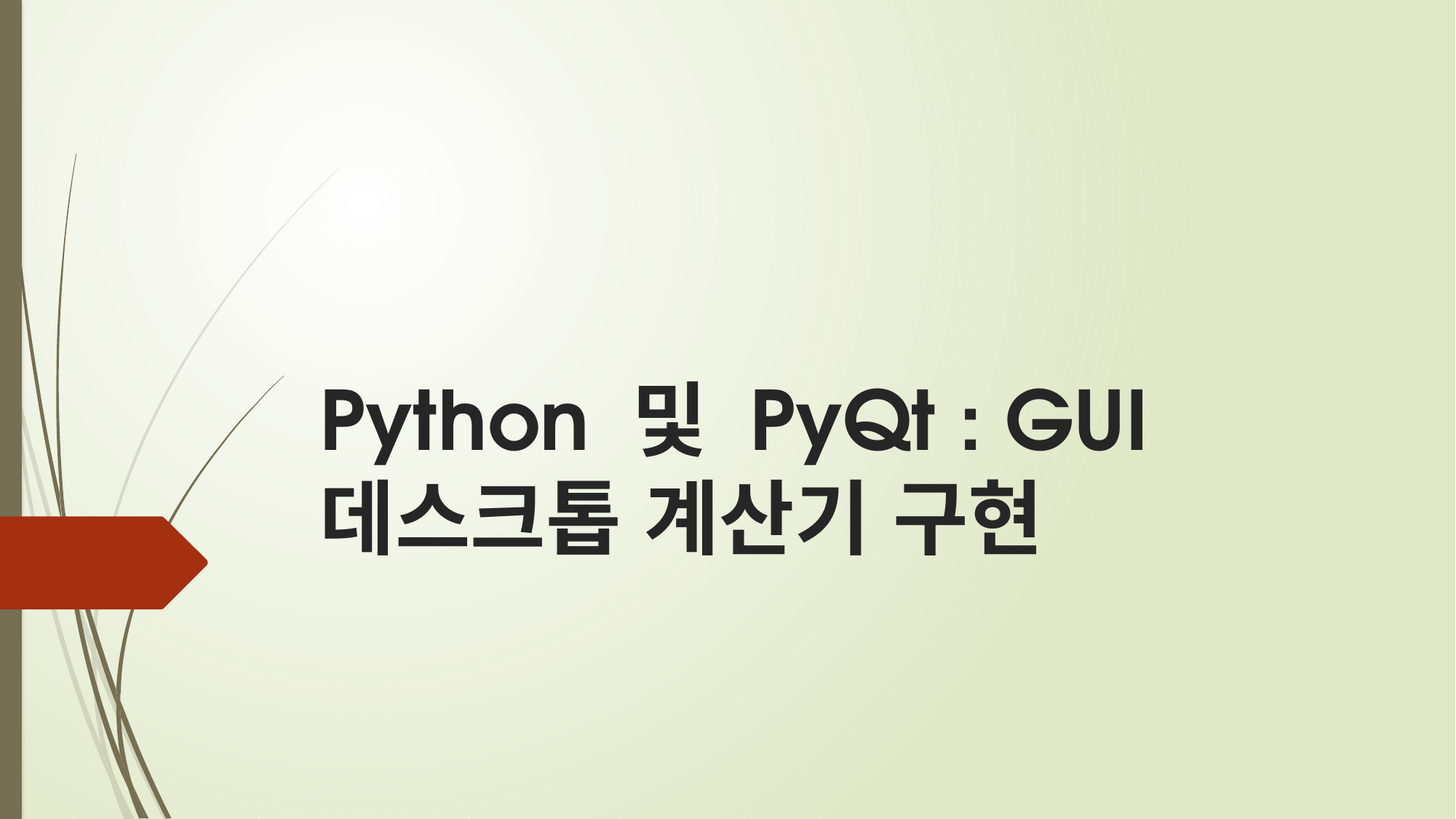

# Python 및 PyQt : GUI 데스크톱 계산기 구현